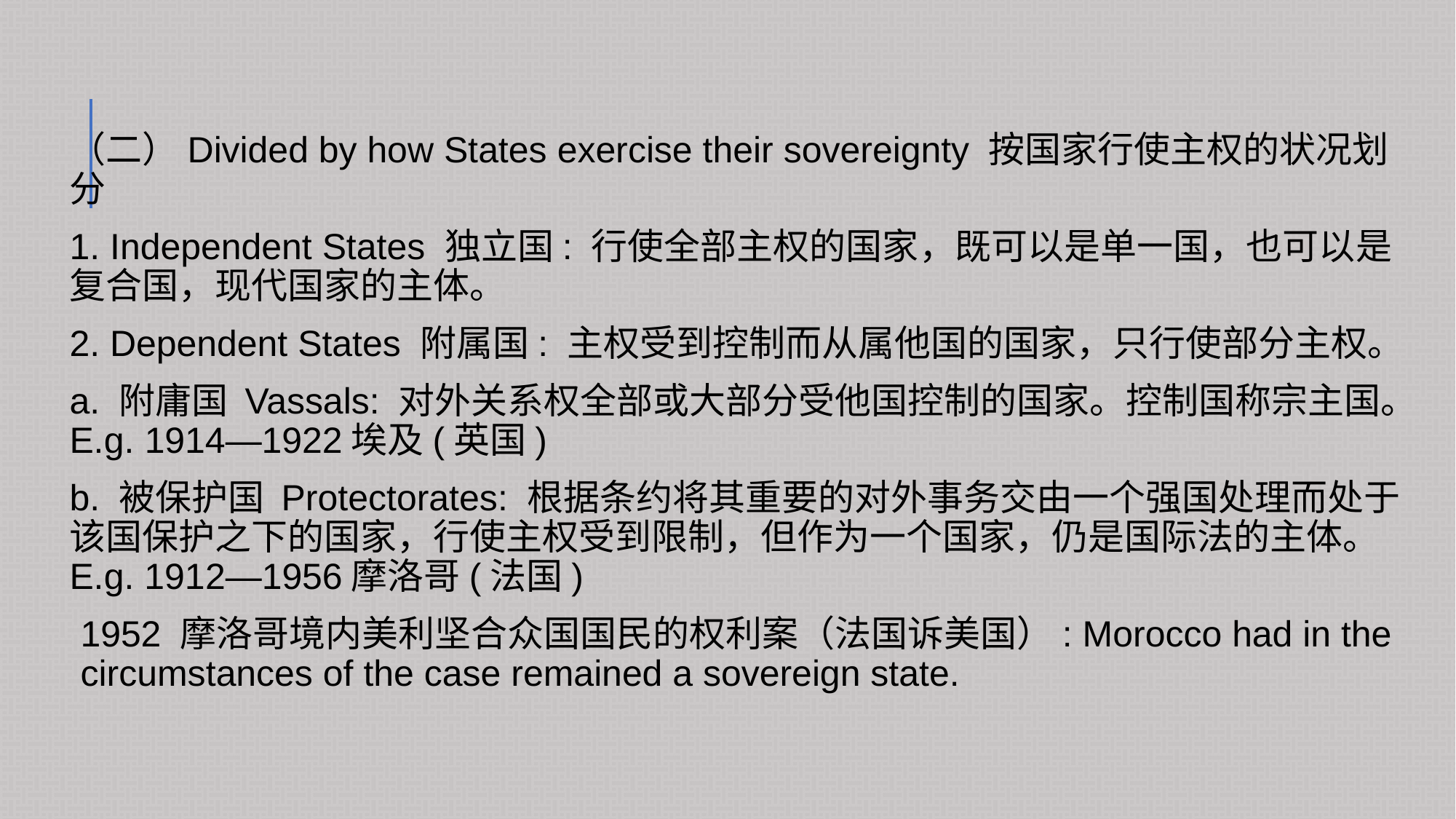

（二）Divided by how States exercise their sovereignty 按国家行使主权的状况划分
1. Independent States 独立国: 行使全部主权的国家，既可以是单一国，也可以是复合国，现代国家的主体。
2. Dependent States 附属国: 主权受到控制而从属他国的国家，只行使部分主权。
a. 附庸国 Vassals: 对外关系权全部或大部分受他国控制的国家。控制国称宗主国。E.g. 1914—1922埃及(英国)
b. 被保护国 Protectorates: 根据条约将其重要的对外事务交由一个强国处理而处于该国保护之下的国家，行使主权受到限制，但作为一个国家，仍是国际法的主体。E.g. 1912—1956摩洛哥(法国)
1952 摩洛哥境内美利坚合众国国民的权利案（法国诉美国）: Morocco had in the circumstances of the case remained a sovereign state.